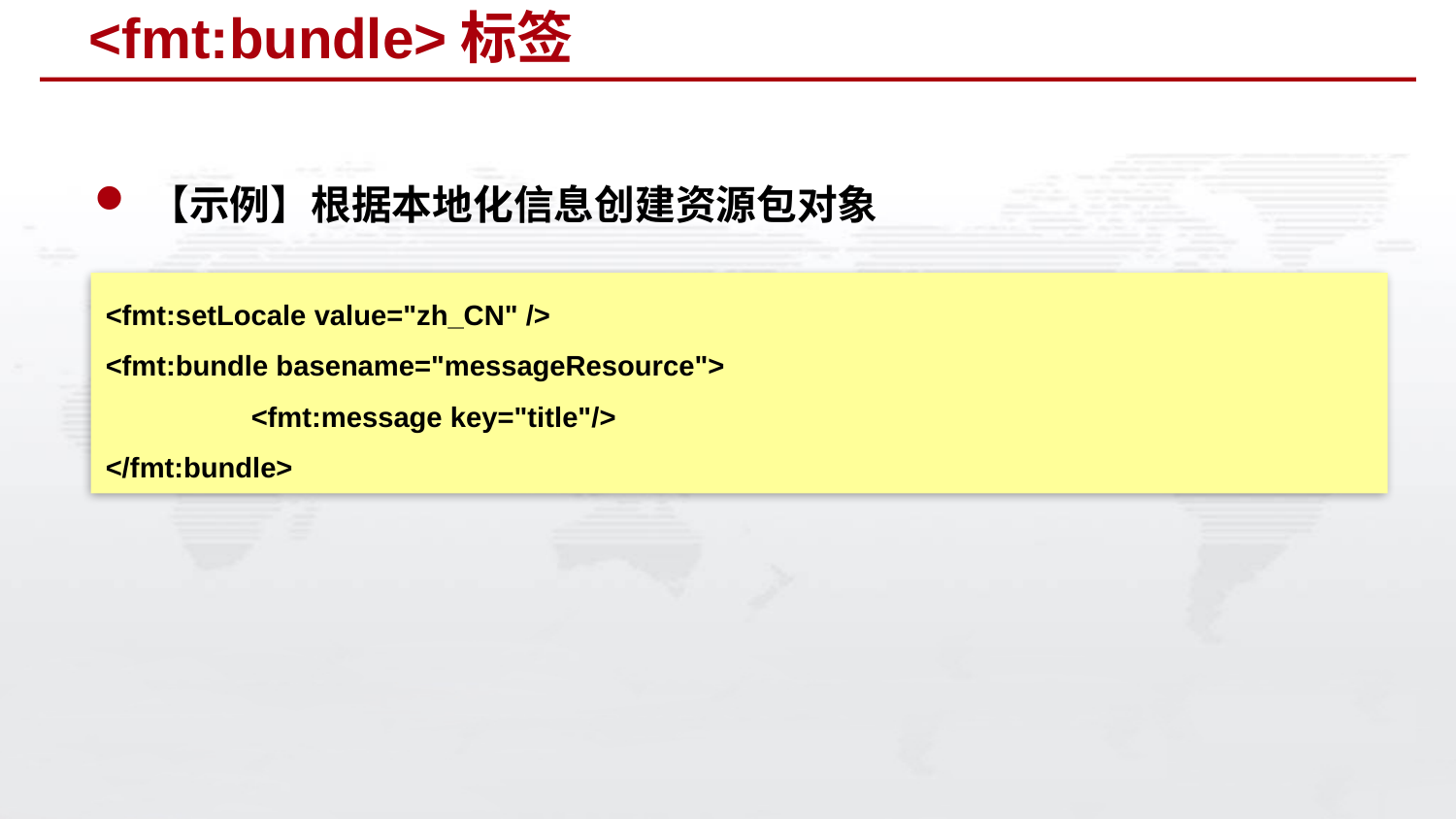

# <fmt:bundle>标签
【示例】根据本地化信息创建资源包对象

<fmt:setLocale value="zh_CN" />
<fmt:bundle basename="messageResource">
	<fmt:message key="title"/>
</fmt:bundle>